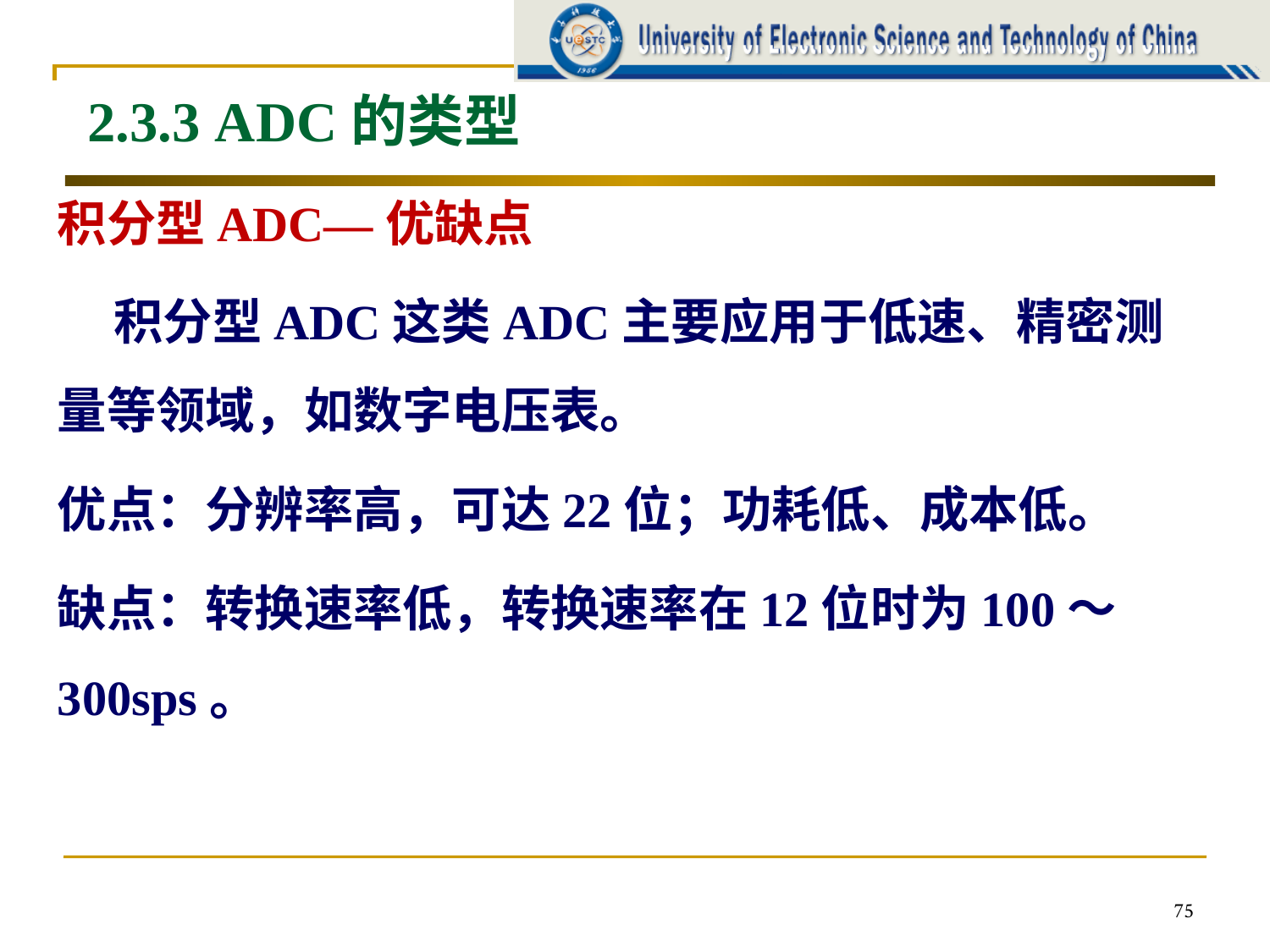

2.3.3 ADC的类型
# 积分型ADC—优缺点
    积分型ADC这类ADC主要应用于低速、精密测量等领域，如数字电压表。
优点：分辨率高，可达22位；功耗低、成本低。
缺点：转换速率低，转换速率在12位时为100～300sps。

75